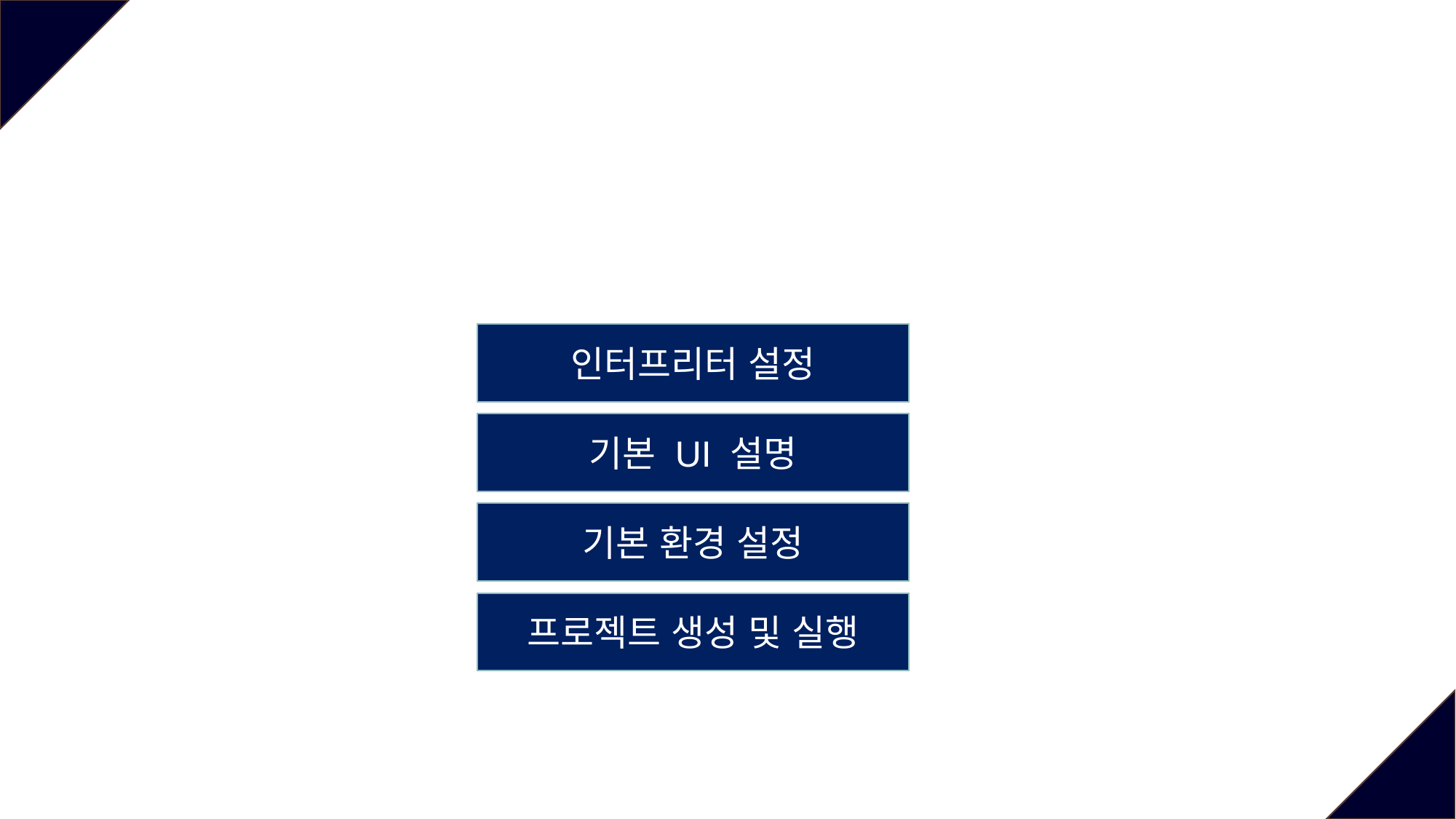

인터프리터 설정
기본 UI 설명
기본 환경 설정
프로젝트 생성 및 실행